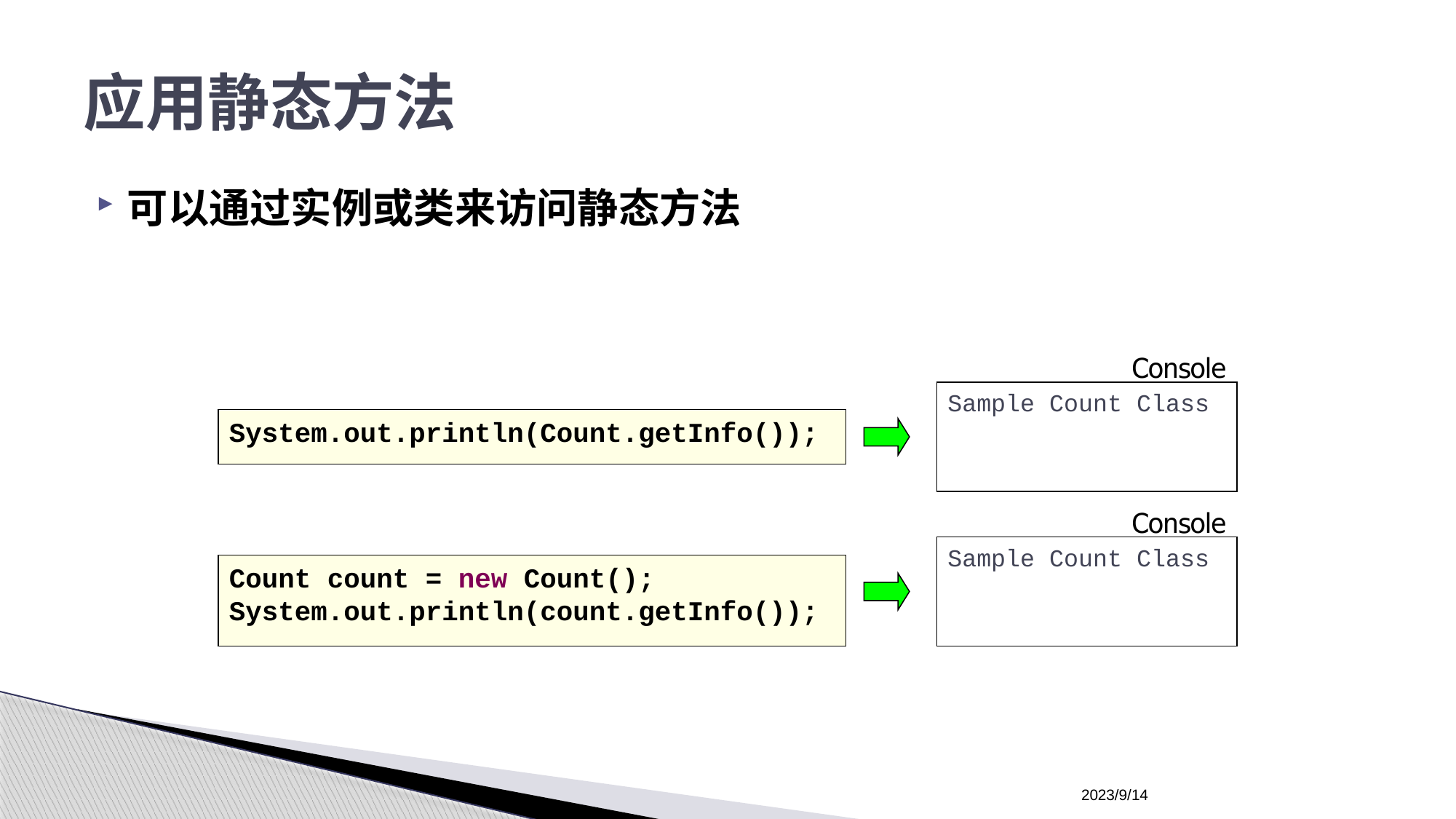

# 应用静态方法
可以通过实例或类来访问静态方法
Console
Sample Count Class
System.out.println(Count.getInfo());

Console
Sample Count Class
Count count = new Count();
System.out.println(count.getInfo());

2023/9/14